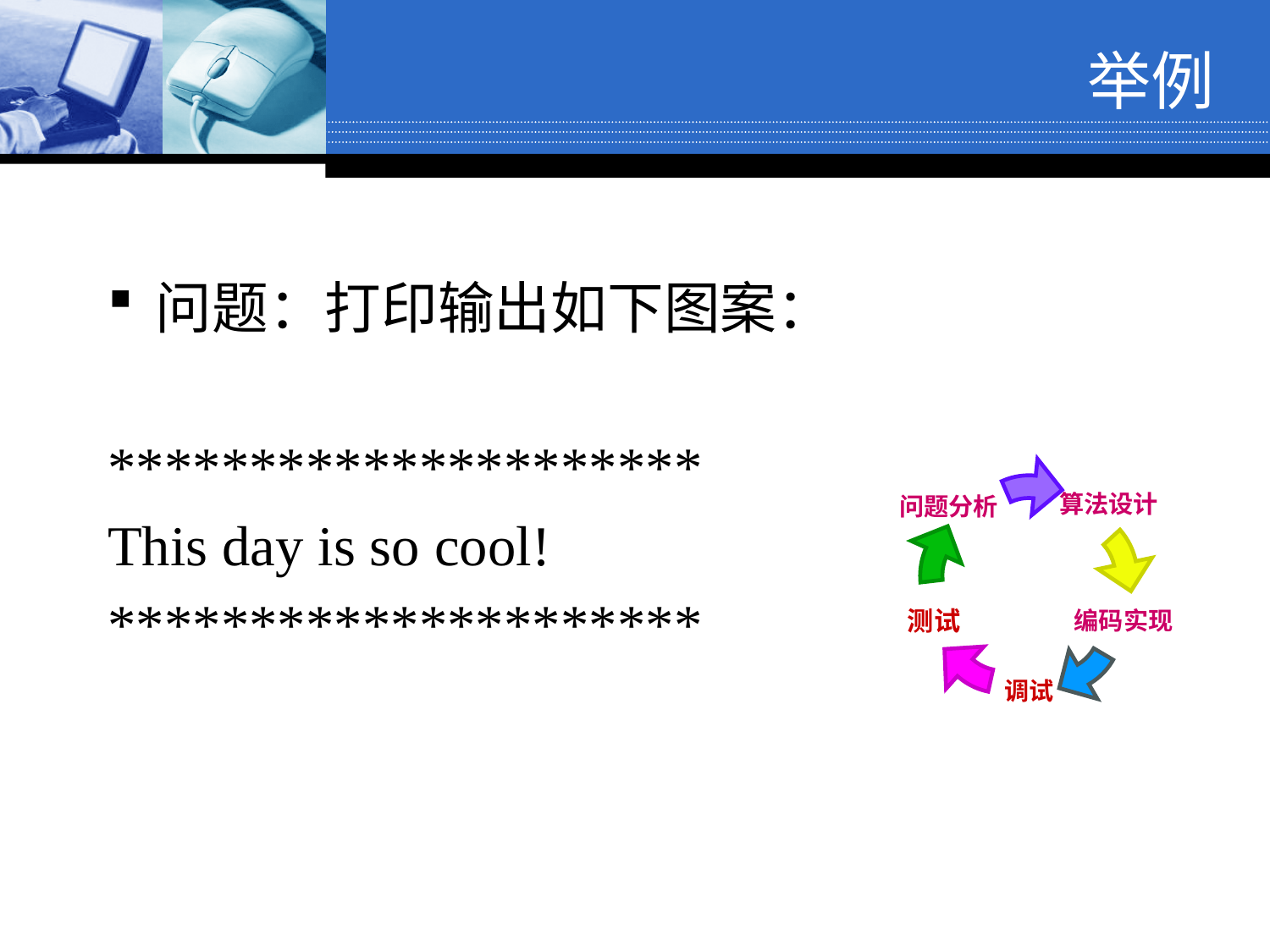

举例
问题：打印输出如下图案：

*********************
This day is so cool!
*********************

算法设计
问题分析

测试
编码实现
调试